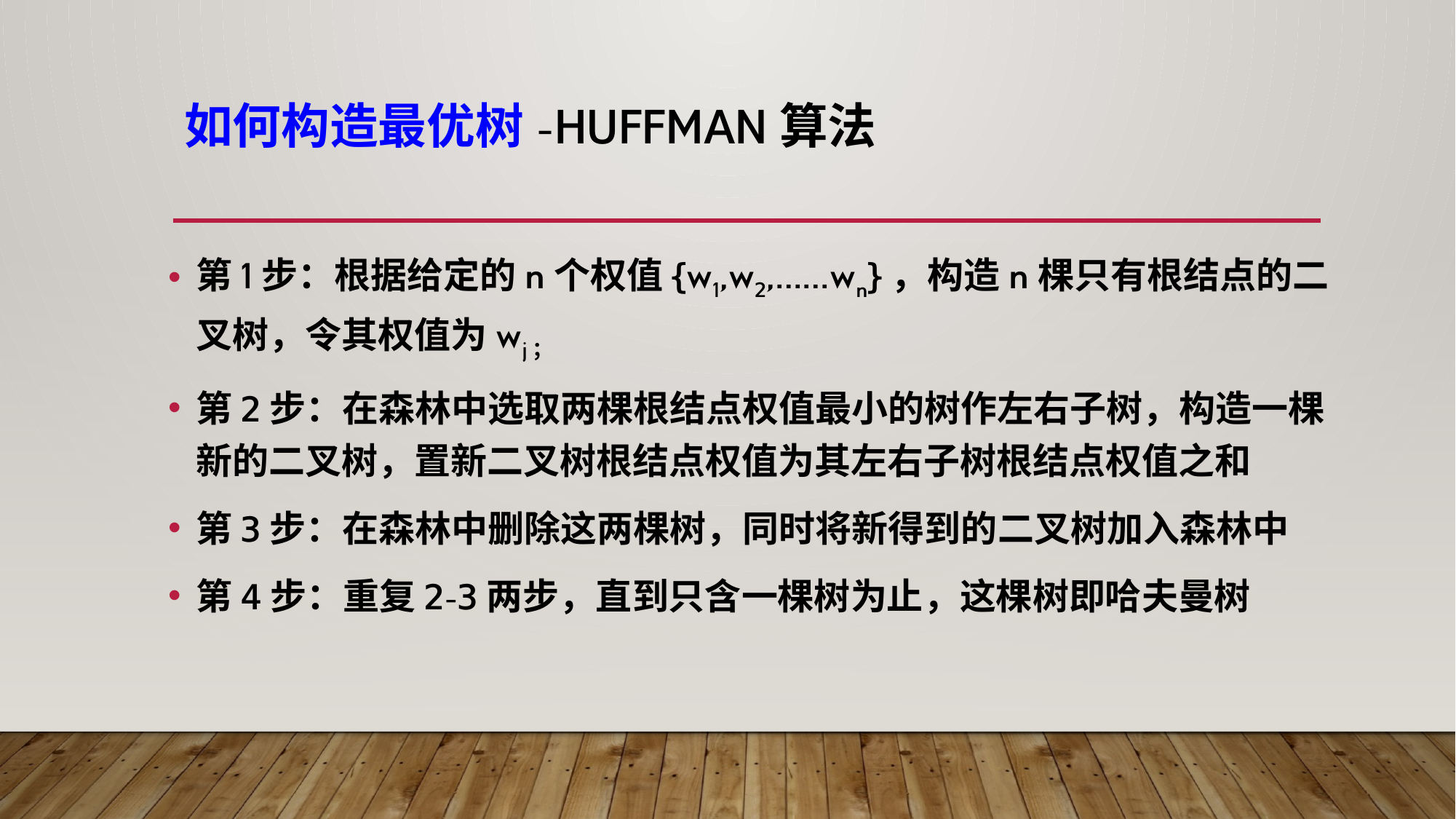

# 如何构造最优树-Huffman算法
第1步：根据给定的n个权值{w1,w2,……wn}，构造n棵只有根结点的二叉树，令其权值为wj；
第2步：在森林中选取两棵根结点权值最小的树作左右子树，构造一棵新的二叉树，置新二叉树根结点权值为其左右子树根结点权值之和
第3步：在森林中删除这两棵树，同时将新得到的二叉树加入森林中
第4步：重复2-3两步，直到只含一棵树为止，这棵树即哈夫曼树